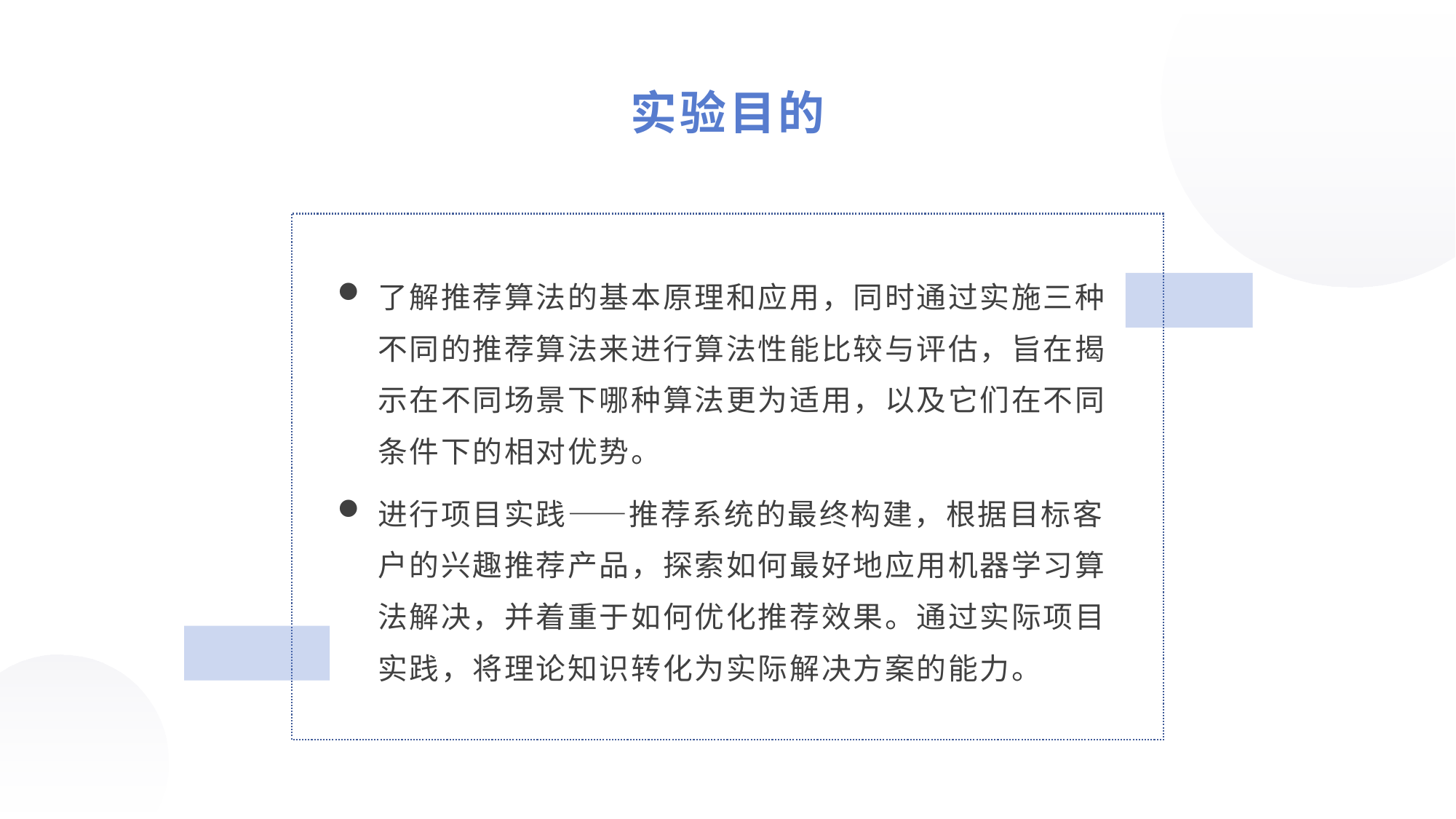

实验目的

了解推荐算法的基本原理和应用，同时通过实施三种不同的推荐算法来进行算法性能比较与评估，旨在揭示在不同场景下哪种算法更为适用，以及它们在不同条件下的相对优势。
进行项目实践——推荐系统的最终构建，根据目标客户的兴趣推荐产品，探索如何最好地应用机器学习算法解决，并着重于如何优化推荐效果。通过实际项目实践，将理论知识转化为实际解决方案的能力。